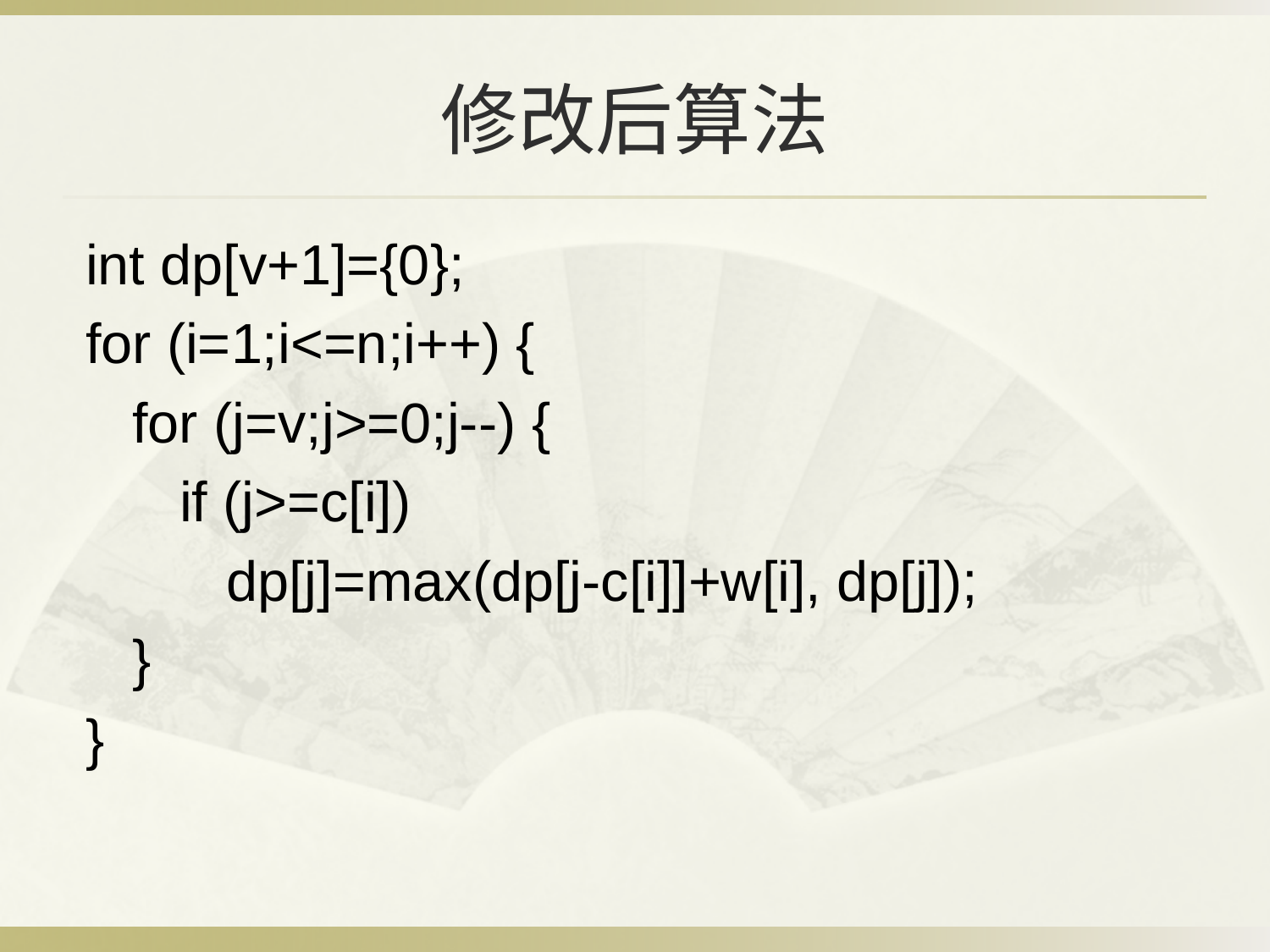

# 修改后算法
int dp[v+1]={0};
for (i=1;i<=n;i++) {
   for (j=v;j>=0;j--) {
      if (j>=c[i])
         dp[j]=max(dp[j-c[i]]+w[i], dp[j]);
   }
}